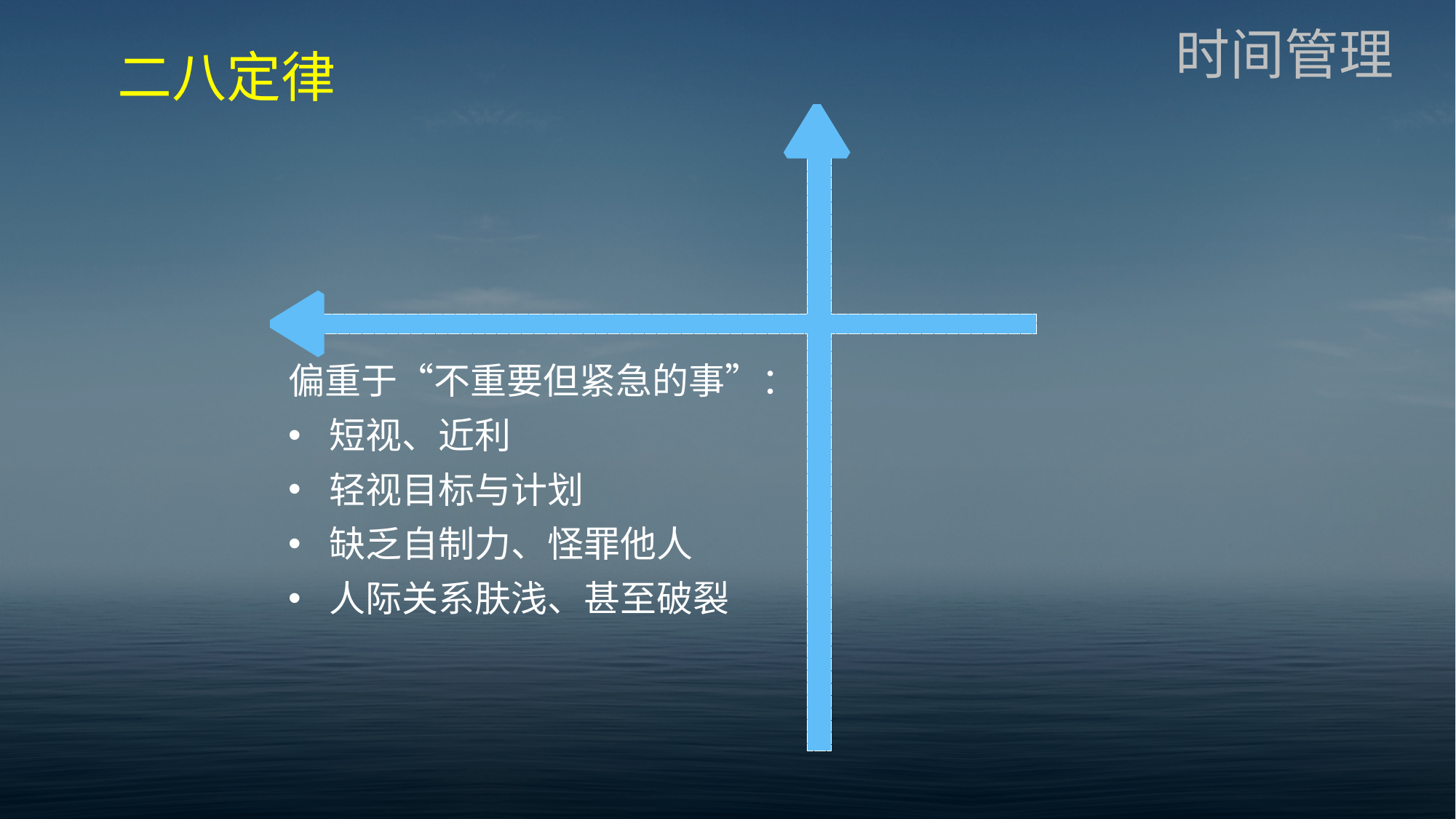

时间管理
二八定律

偏重于“不重要但紧急的事”：
短视、近利
轻视目标与计划
缺乏自制力、怪罪他人
人际关系肤浅、甚至破裂